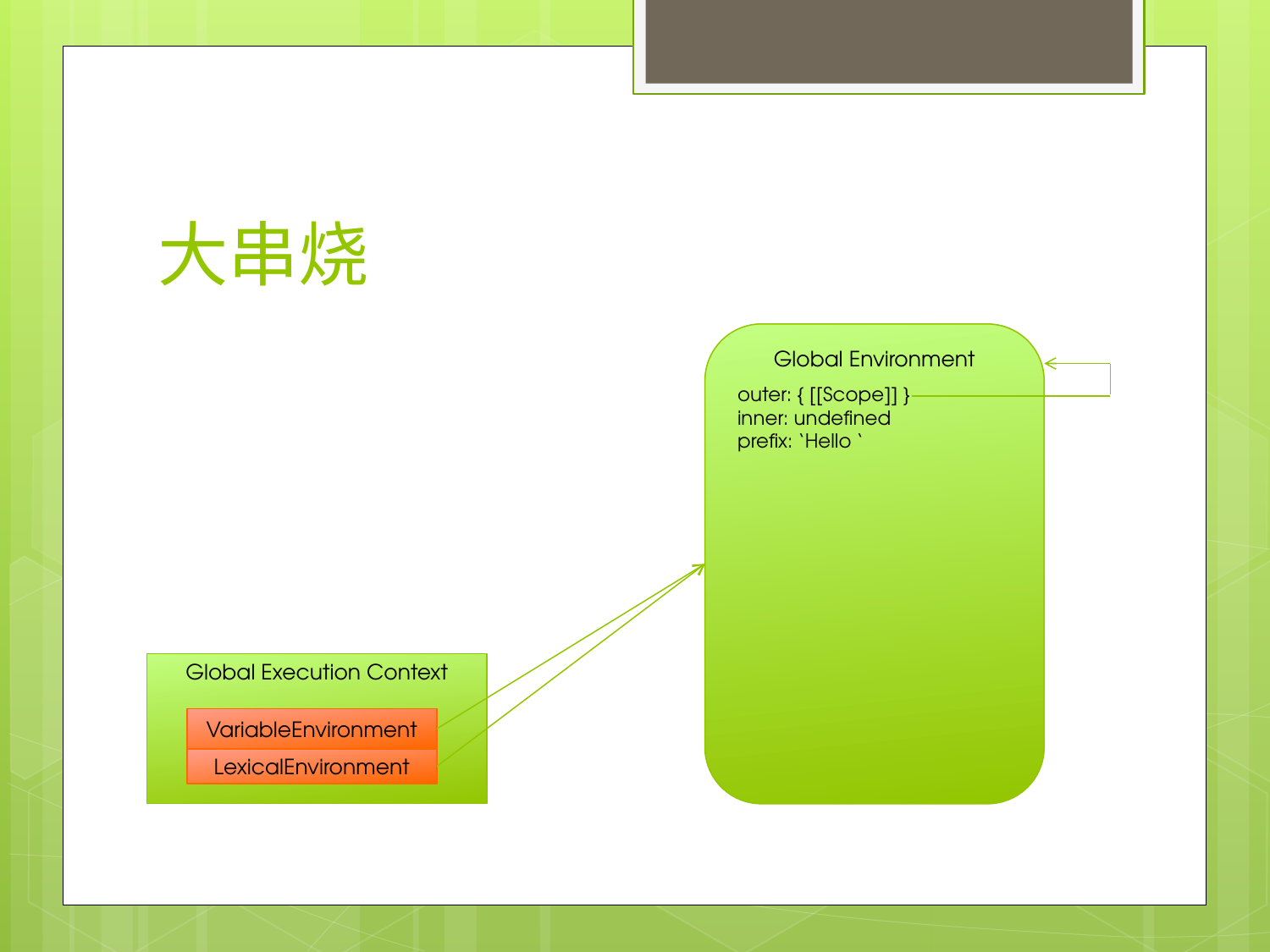

# 大串烧
Global Environment
outer: { [[Scope]] }
inner: undefined
prefix: ‘Hello ‘
Global Execution Context
VariableEnvironment
LexicalEnvironment